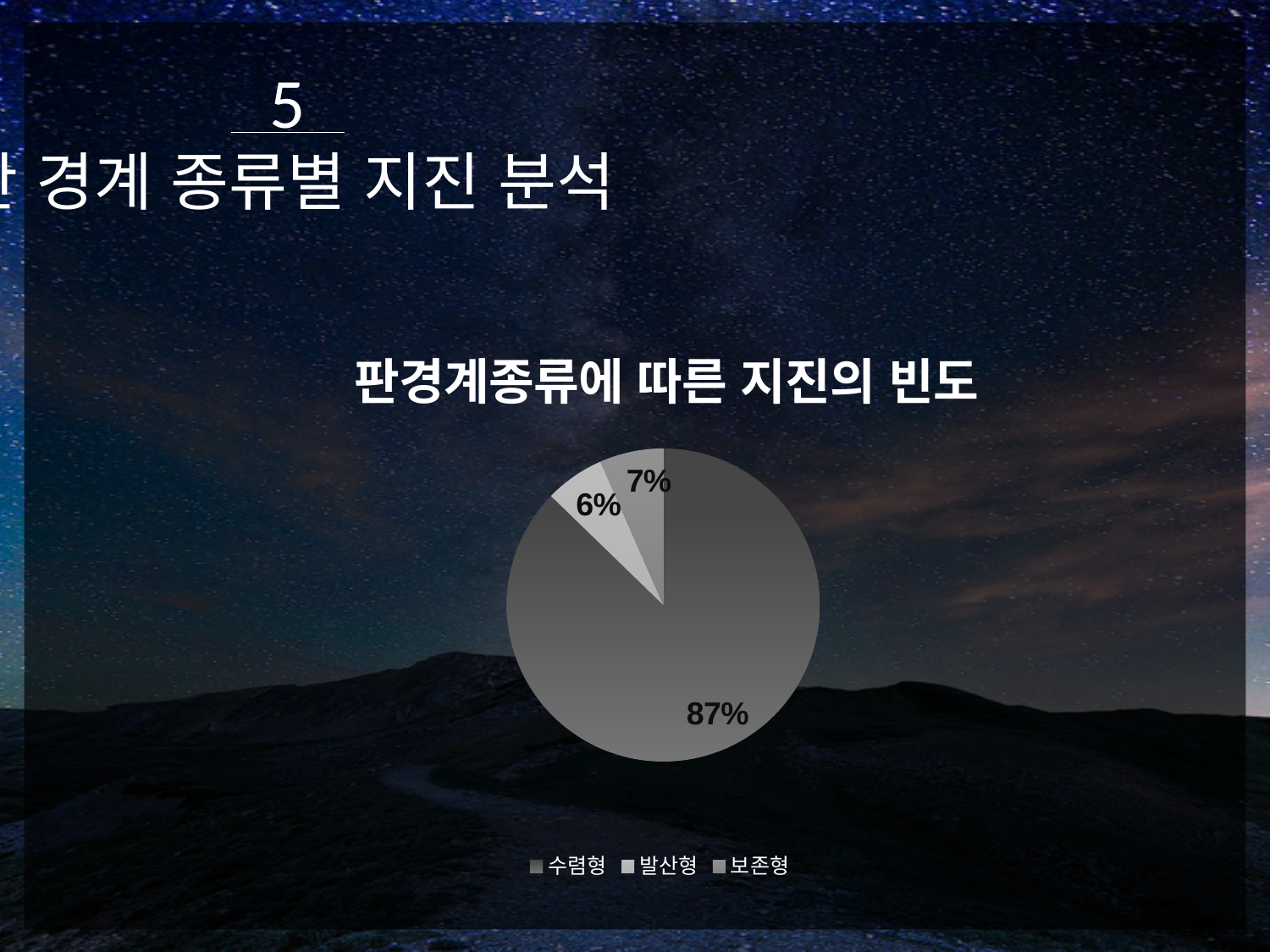

5
판 경계 종류별 지진 분석

### Chart: 판경계종류에 따른 지진의 빈도

| Category |  |
|---|---|
| 수렴형 | 425.0 |
| 발산형 | 30.0 |
| 보존형 | 32.0 |